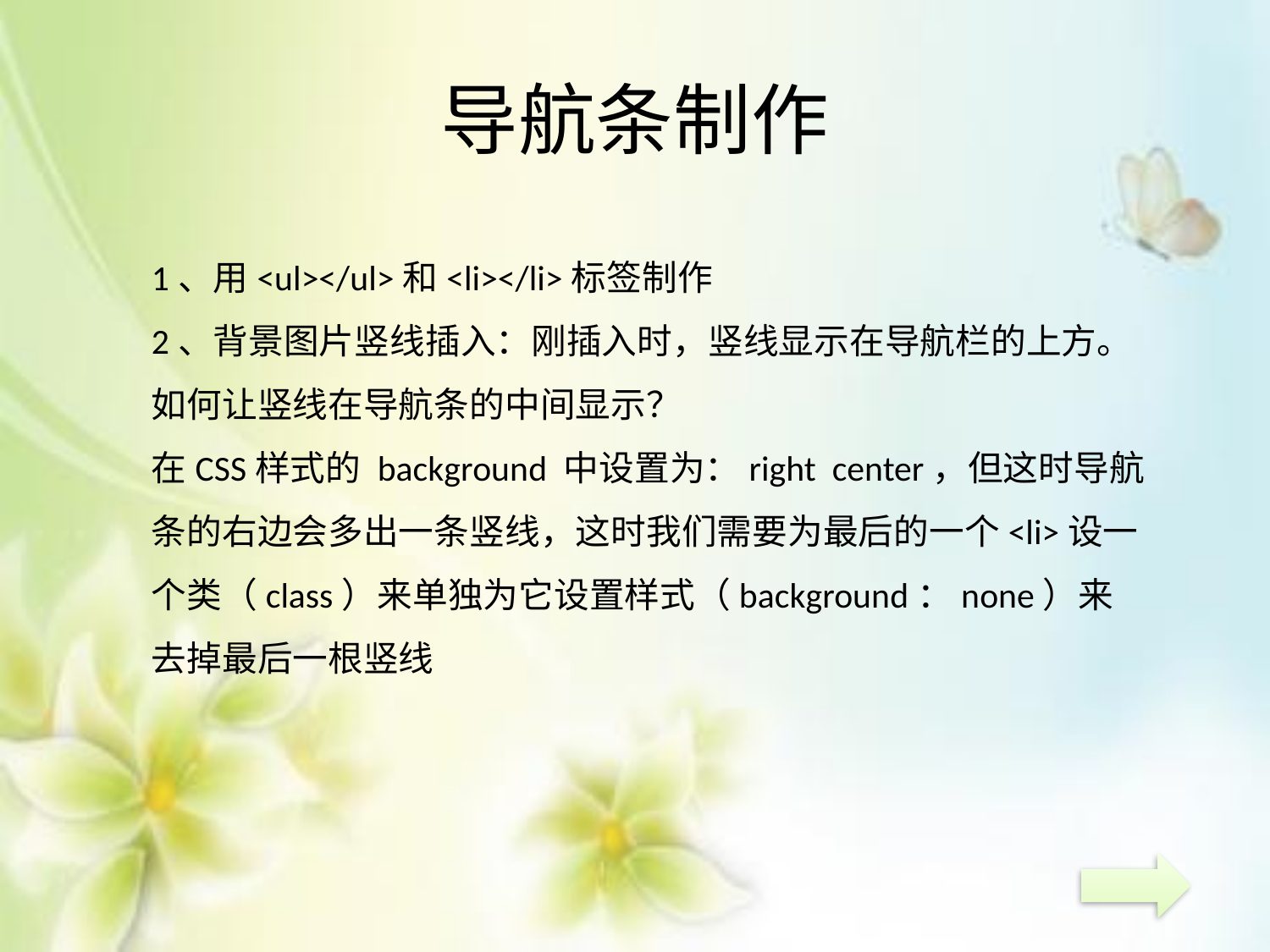

# 导航条制作
1、用<ul></ul>和<li></li>标签制作
2、背景图片竖线插入：刚插入时，竖线显示在导航栏的上方。
如何让竖线在导航条的中间显示？
在CSS样式的 background 中设置为：right  center，但这时导航条的右边会多出一条竖线，这时我们需要为最后的一个<li>设一个类（class）来单独为它设置样式（background：none）来去掉最后一根竖线